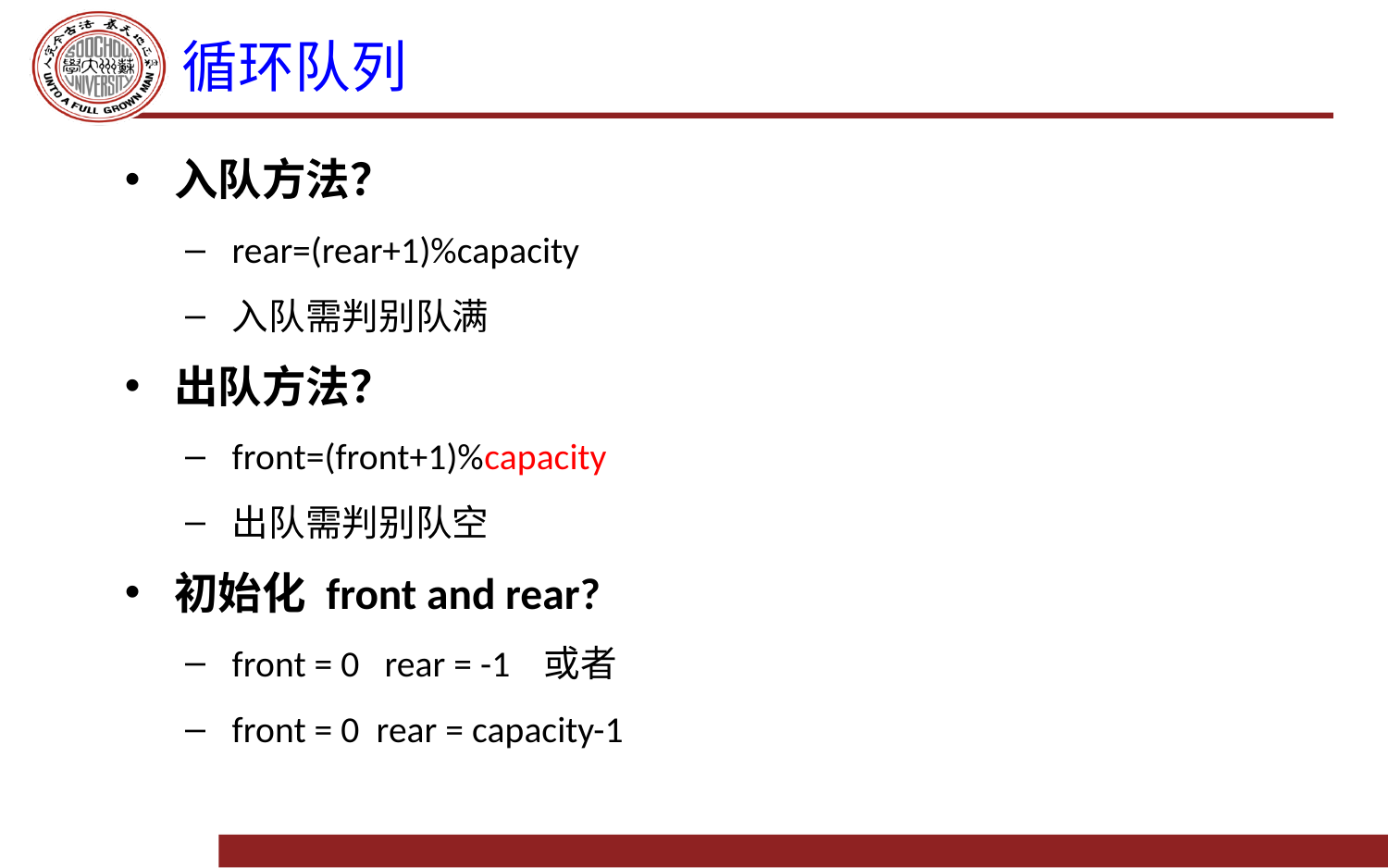

# 循环队列
入队方法？
rear=(rear+1)%capacity
入队需判别队满
出队方法？
front=(front+1)%capacity
出队需判别队空
初始化 front and rear?
front = 0   rear = -1   或者
front = 0  rear = capacity-1